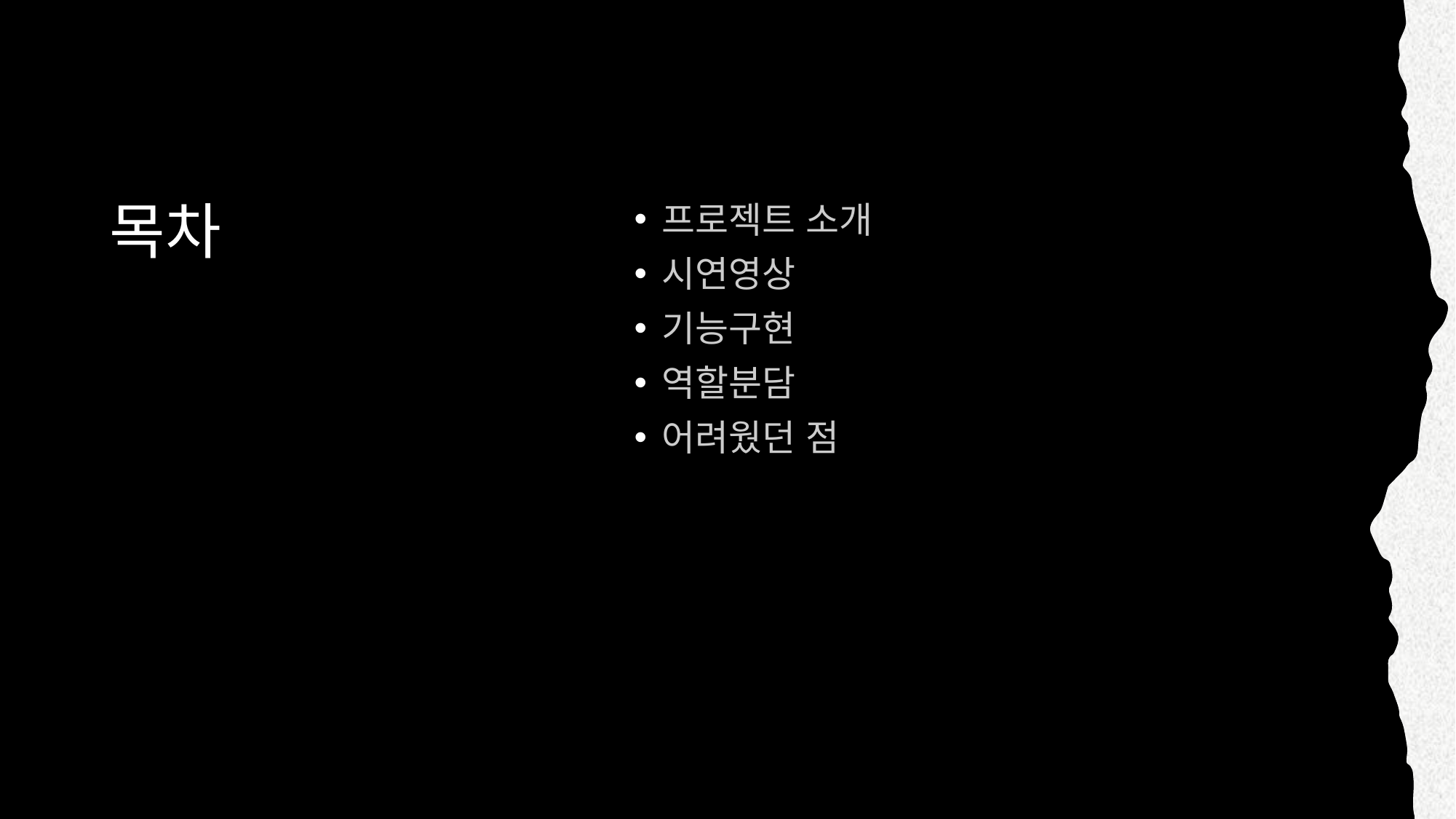

# 목차
프로젝트 소개
시연영상
기능구현
역할분담
어려웠던 점